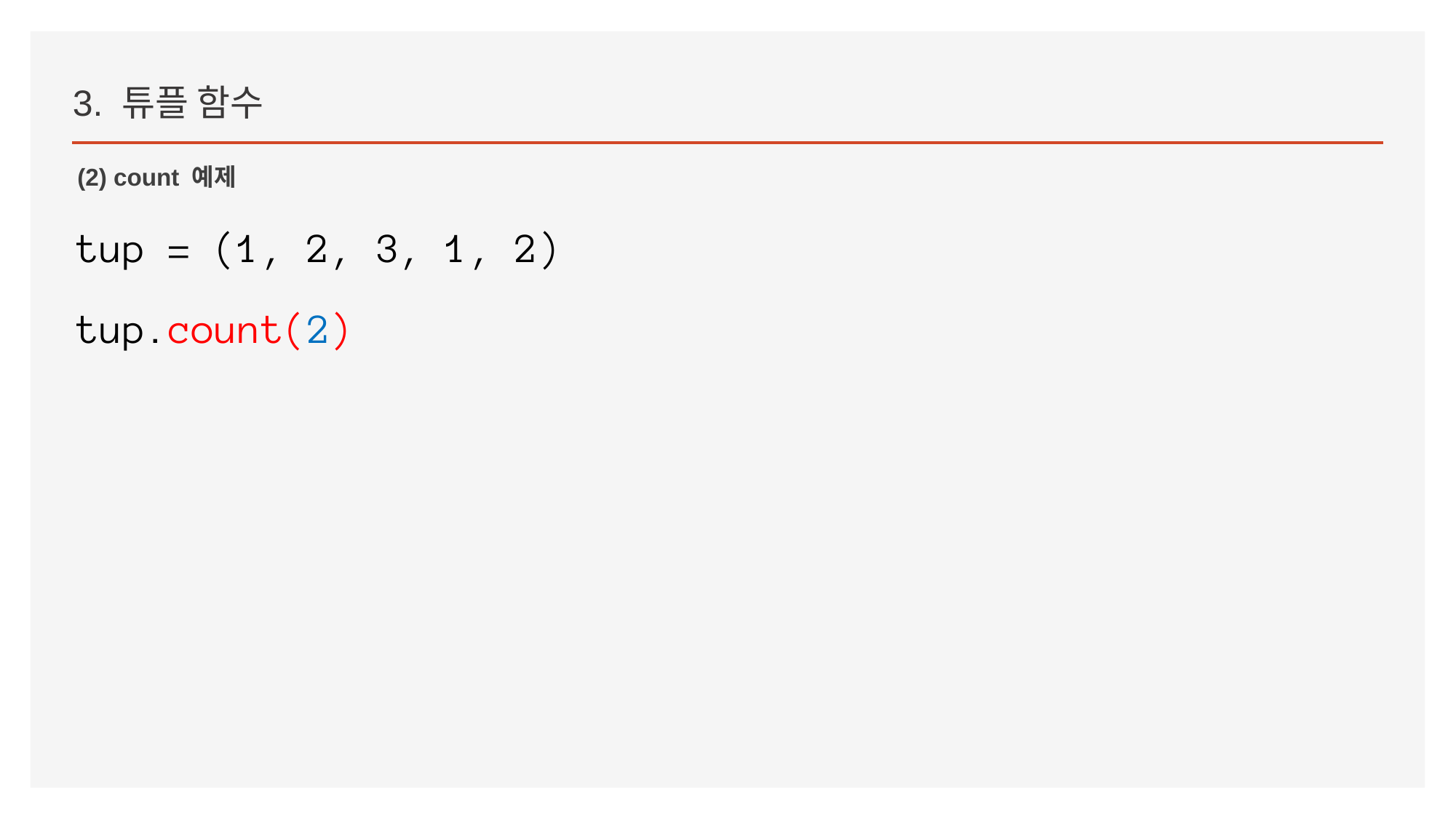

3. 튜플 함수
(2) count 예제
tup = (1, 2, 3, 1, 2)
tup.count(2)